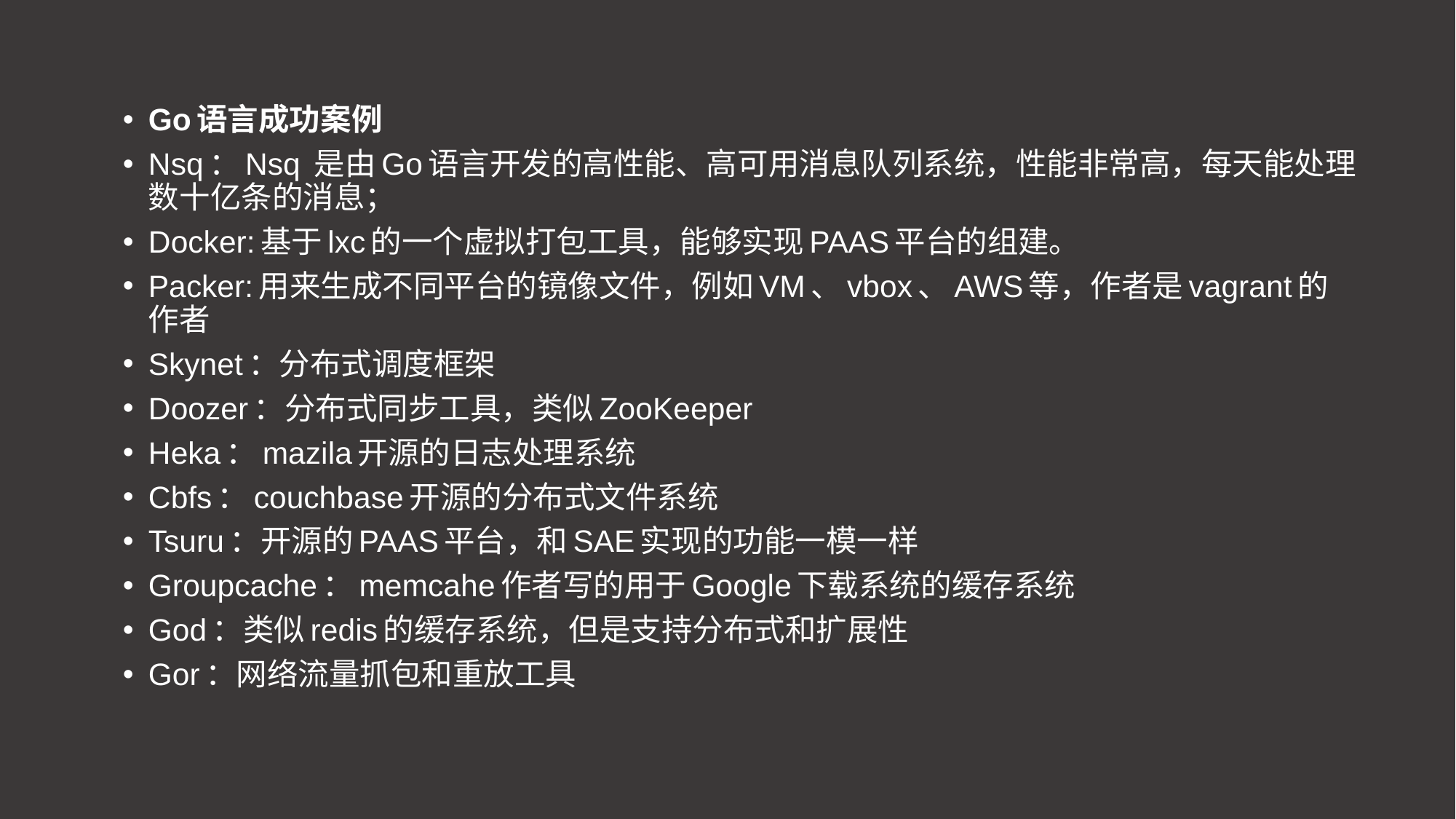

Go语言成功案例
Nsq：Nsq 是由Go语言开发的高性能、高可用消息队列系统，性能非常高，每天能处理数十亿条的消息；
Docker:基于lxc的一个虚拟打包工具，能够实现PAAS平台的组建。
Packer:用来生成不同平台的镜像文件，例如VM、vbox、AWS等，作者是vagrant的作者
Skynet：分布式调度框架
Doozer：分布式同步工具，类似ZooKeeper
Heka：mazila开源的日志处理系统
Cbfs：couchbase开源的分布式文件系统
Tsuru：开源的PAAS平台，和SAE实现的功能一模一样
Groupcache：memcahe作者写的用于Google下载系统的缓存系统
God：类似redis的缓存系统，但是支持分布式和扩展性
Gor：网络流量抓包和重放工具